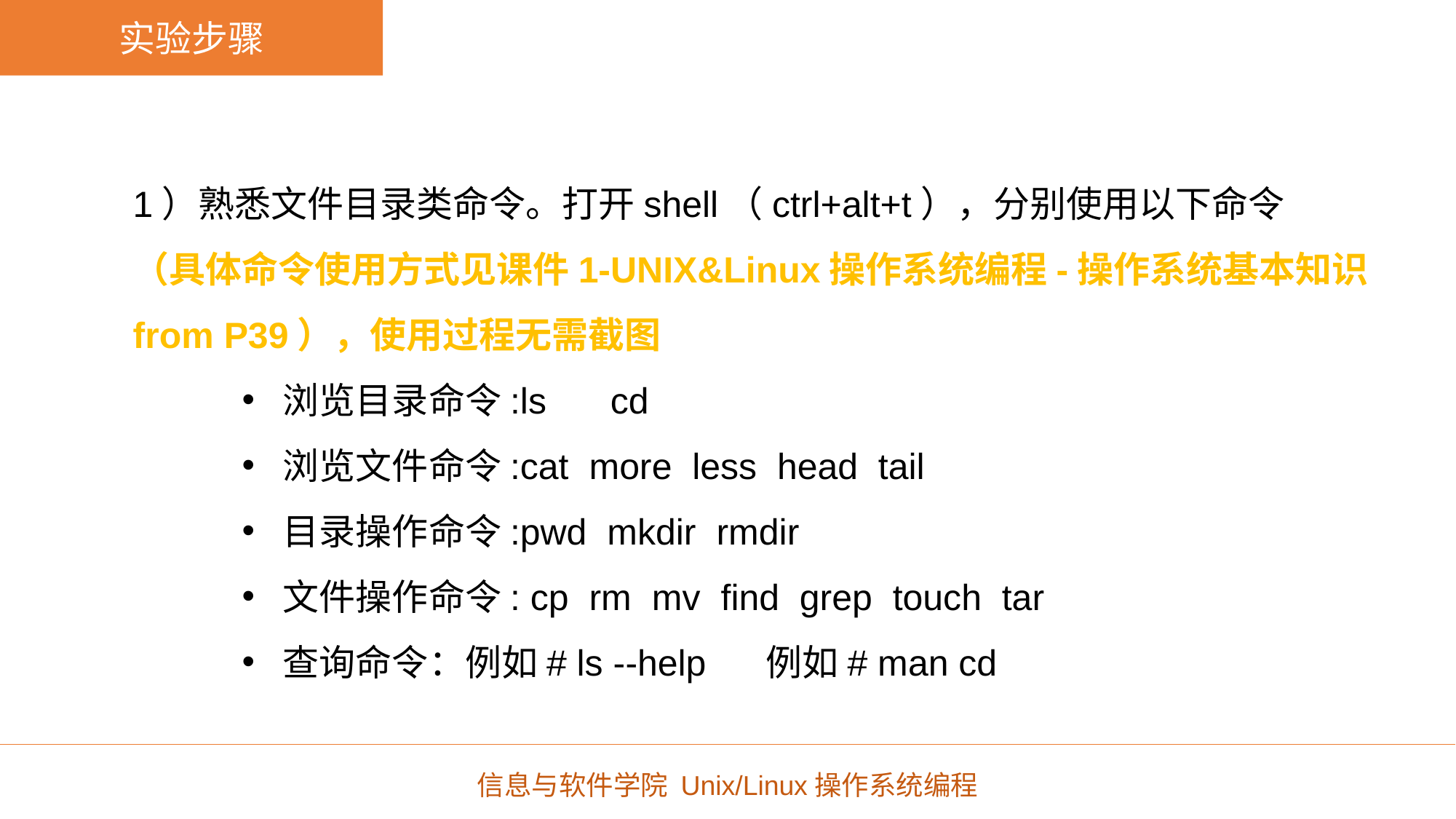

实验步骤
1）熟悉文件目录类命令。打开shell（ctrl+alt+t），分别使用以下命令
（具体命令使用方式见课件1-UNIX&Linux操作系统编程-操作系统基本知识from P39），使用过程无需截图
浏览目录命令:ls	cd
浏览文件命令:cat  more  less  head  tail
目录操作命令:pwd  mkdir  rmdir
文件操作命令: cp  rm  mv  find  grep  touch  tar
查询命令：例如# ls --help     例如# man cd

信息与软件学院 Unix/Linux操作系统编程